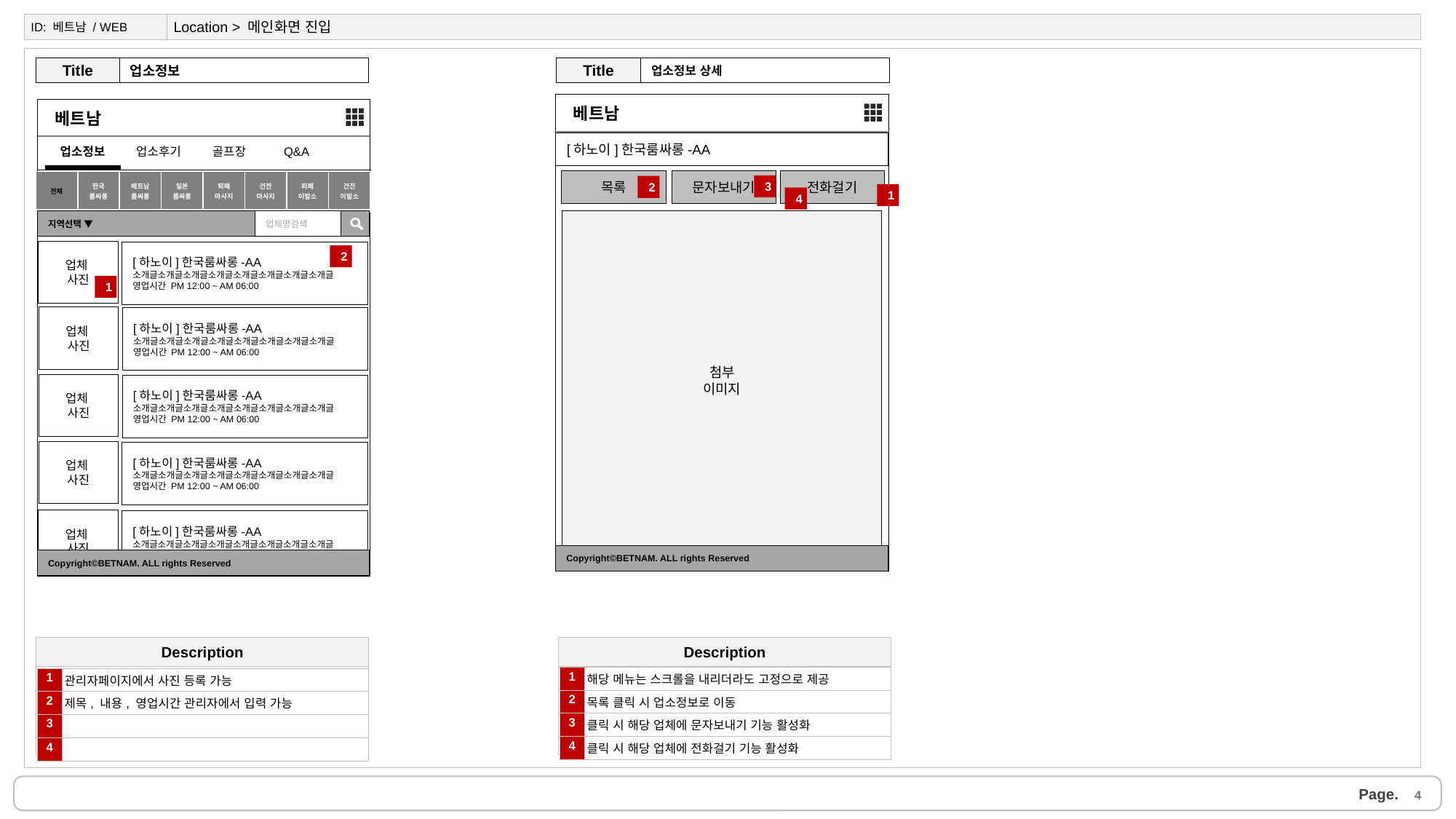

ID: 베트남 / WEB
Location > 메인화면 진입
업소정보
Title
업소정보 상세
Title
|  |
| --- |
 베트남

|  |
| --- |
 베트남

  업소정보         업소후기         골프장          Q&A

[하노이]한국룸싸롱-AA
목록
문자보내기
전화걸기
| 전체 | 한국 룸싸롱 | 베트남 룸싸롱 | 일본 룸싸롱 | 퇴폐 마사지 | 건전 마사지 | 퇴폐 이발소 | 건전 이발소 |
| --- | --- | --- | --- | --- | --- | --- | --- |
3
2
1
4
지역선택 ▼
업체명검색
첨부
이미지

업체
사진
[하노이]한국룸싸롱-AA
소개글소개글소개글소개글소개글소개글소개글소개글
영업시간 PM 12:00 ~ AM 06:00
2
1
업체
사진
[하노이]한국룸싸롱-AA
소개글소개글소개글소개글소개글소개글소개글소개글
영업시간 PM 12:00 ~ AM 06:00
업체
사진
[하노이]한국룸싸롱-AA
소개글소개글소개글소개글소개글소개글소개글소개글
영업시간 PM 12:00 ~ AM 06:00
업체
사진
[하노이]한국룸싸롱-AA
소개글소개글소개글소개글소개글소개글소개글소개글
영업시간 PM 12:00 ~ AM 06:00
업체
사진
[하노이]한국룸싸롱-AA
소개글소개글소개글소개글소개글소개글소개글소개글
영업시간 PM 12:00 ~ AM 06:00
Copyright©BETNAM. ALL rights Reserved
Copyright©BETNAM. ALL rights Reserved
Description

Description

| 1 | 해당 메뉴는 스크롤을 내리더라도 고정으로 제공 |
| --- | --- |
| 2 | 목록 클릭 시 업소정보로 이동 |
| 3 | 클릭 시 해당 업체에 문자보내기 기능 활성화 |
| 4 | 클릭 시 해당 업체에 전화걸기 기능 활성화 |
| 1 | 관리자페이지에서 사진 등록 가능 |
| --- | --- |
| 2 | 제목, 내용, 영업시간 관리자에서 입력 가능 |
| 3 |  |
| 4 |  |
4